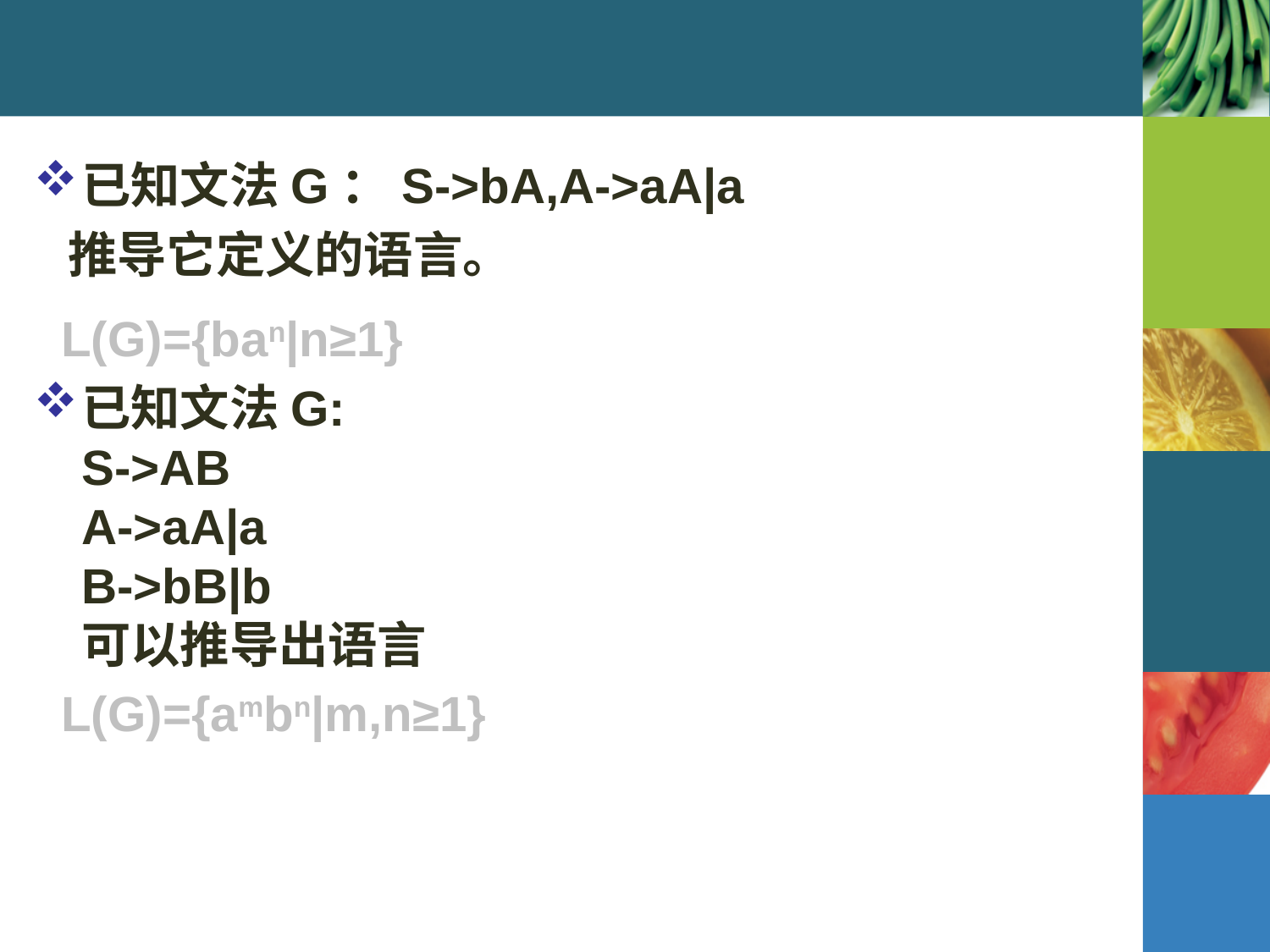

#
已知文法G：S->bA,A->aA|a
  推导它定义的语言。
  L(G)={ban|n≥1}
已知文法G:
S->AB
A->aA|a
B->bB|b
可以推导出语言
  L(G)={ambn|m,n≥1}